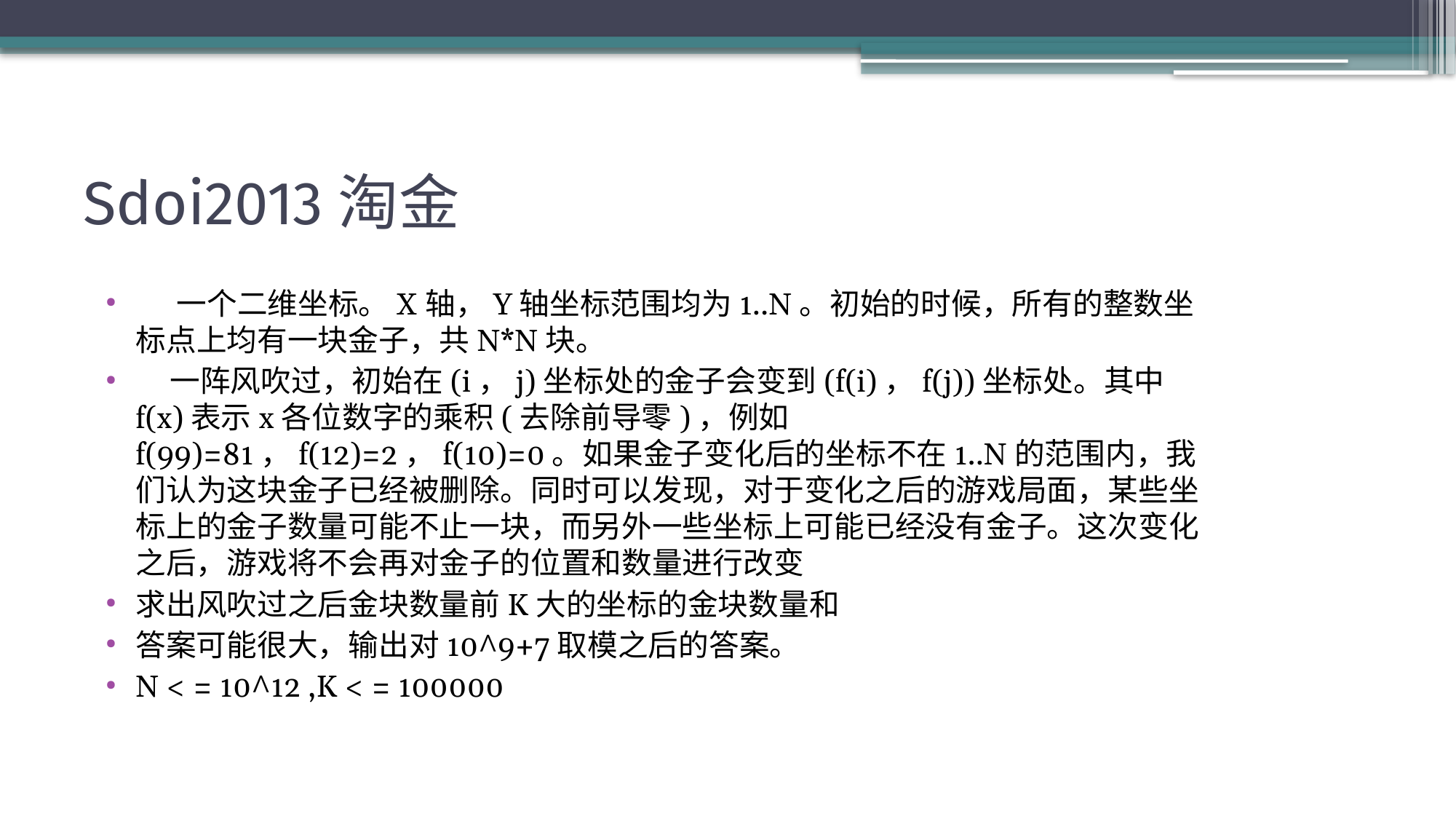

# Sdoi2013淘金
     一个二维坐标。X轴，Y轴坐标范围均为1..N。初始的时候，所有的整数坐标点上均有一块金子，共N*N块。
    一阵风吹过，初始在(i，j)坐标处的金子会变到(f(i)，f(j))坐标处。其中f(x)表示x各位数字的乘积(去除前导零)，例如f(99)=81，f(12)=2，f(10)=0。如果金子变化后的坐标不在1..N的范围内，我们认为这块金子已经被删除。同时可以发现，对于变化之后的游戏局面，某些坐标上的金子数量可能不止一块，而另外一些坐标上可能已经没有金子。这次变化之后，游戏将不会再对金子的位置和数量进行改变
求出风吹过之后金块数量前K大的坐标的金块数量和
答案可能很大，输出对10^9+7取模之后的答案。
N < = 10^12 ,K < = 100000